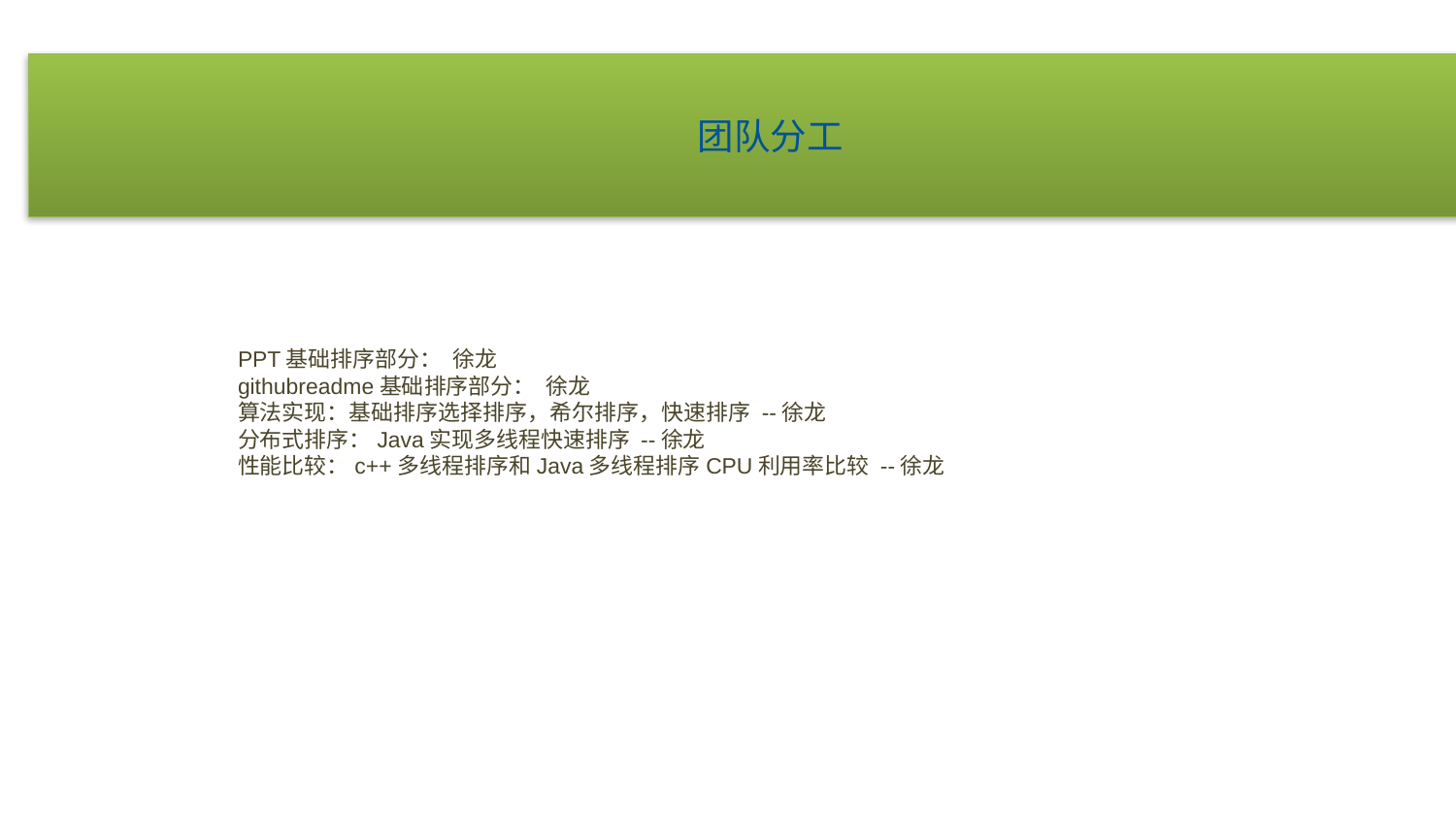

团队分工
PPT基础排序部分：  徐龙
githubreadme基础排序部分：  徐龙
算法实现：基础排序选择排序，希尔排序，快速排序 --徐龙
分布式排序：Java实现多线程快速排序 --徐龙
性能比较：c++多线程排序和Java多线程排序CPU利用率比较 --徐龙